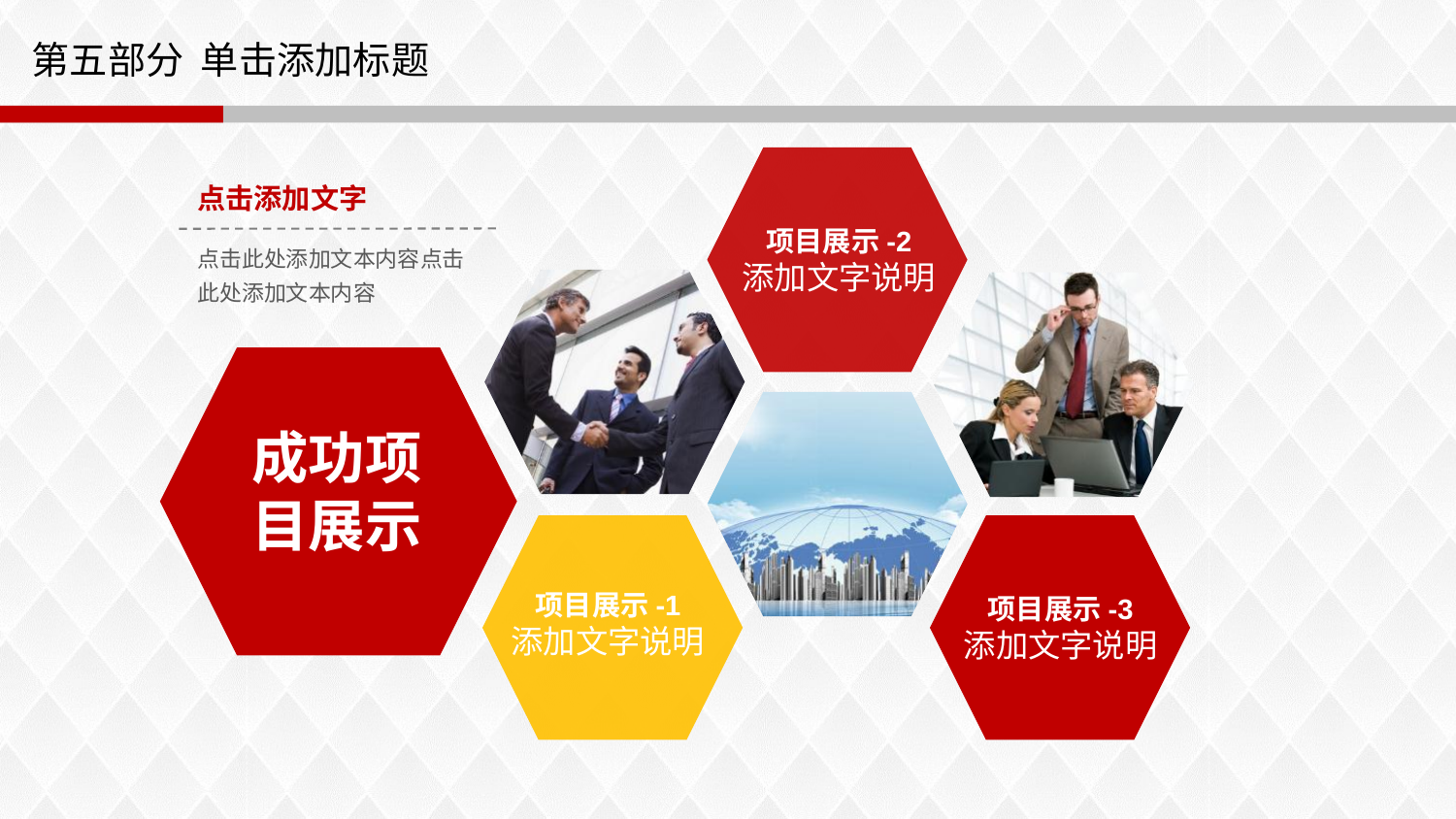

# 第五部分  单击添加标题

项目展示-2
添加文字说明
点击添加文字

点击此处添加文本内容点击此处添加文本内容

成功项
目展示

项目展示-1
添加文字说明

项目展示-3
添加文字说明